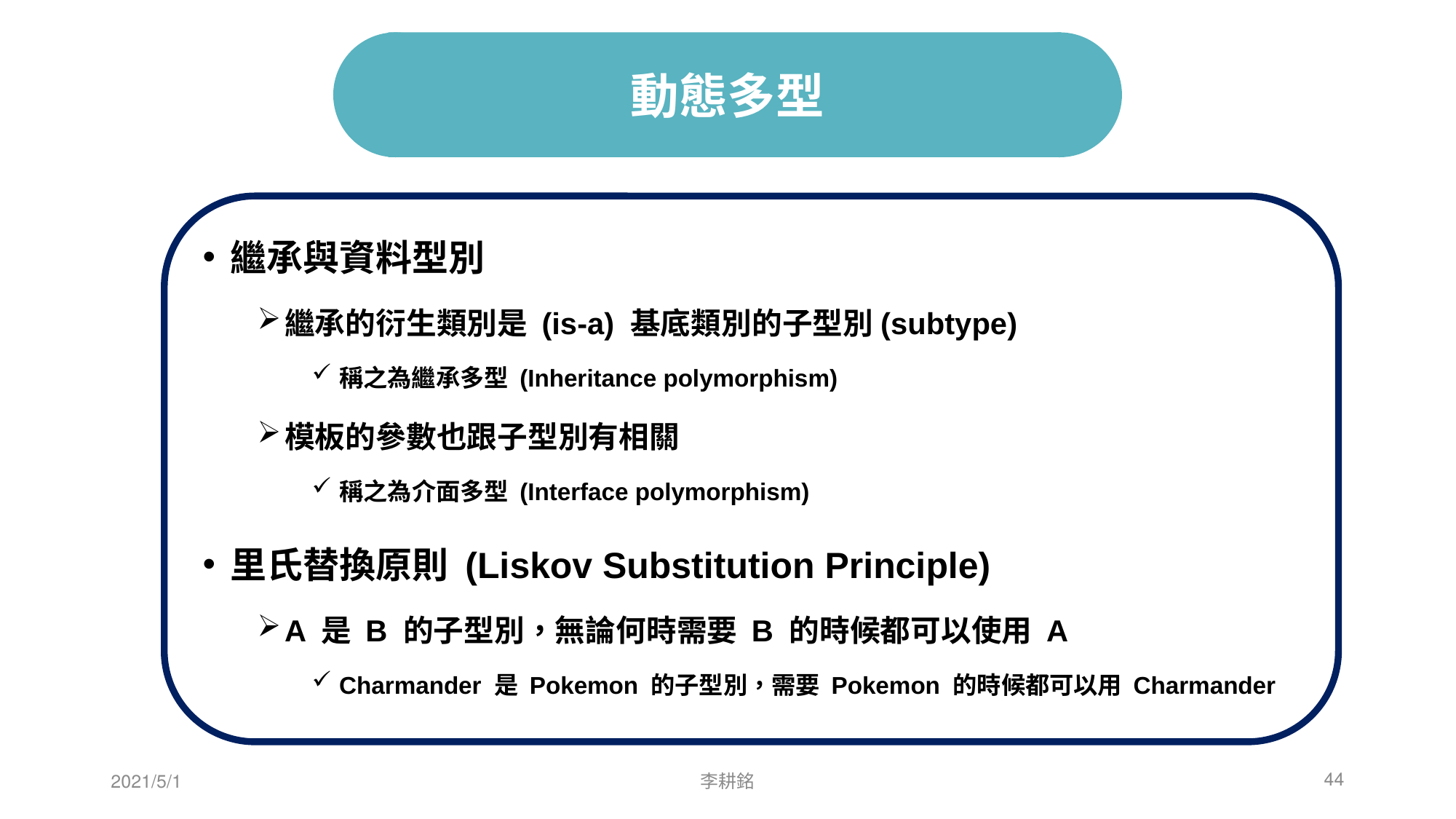

# 動態多型

繼承與資料型別
繼承的衍生類別是 (is-a) 基底類別的子型別(subtype)
稱之為繼承多型 (Inheritance polymorphism)
模板的參數也跟子型別有相關
稱之為介面多型 (Interface polymorphism)
里氏替換原則 (Liskov Substitution Principle)
A 是 B 的子型別，無論何時需要 B 的時候都可以使用 A
Charmander 是 Pokemon 的子型別，需要 Pokemon 的時候都可以用 Charmander
2021/5/1
李耕銘
44